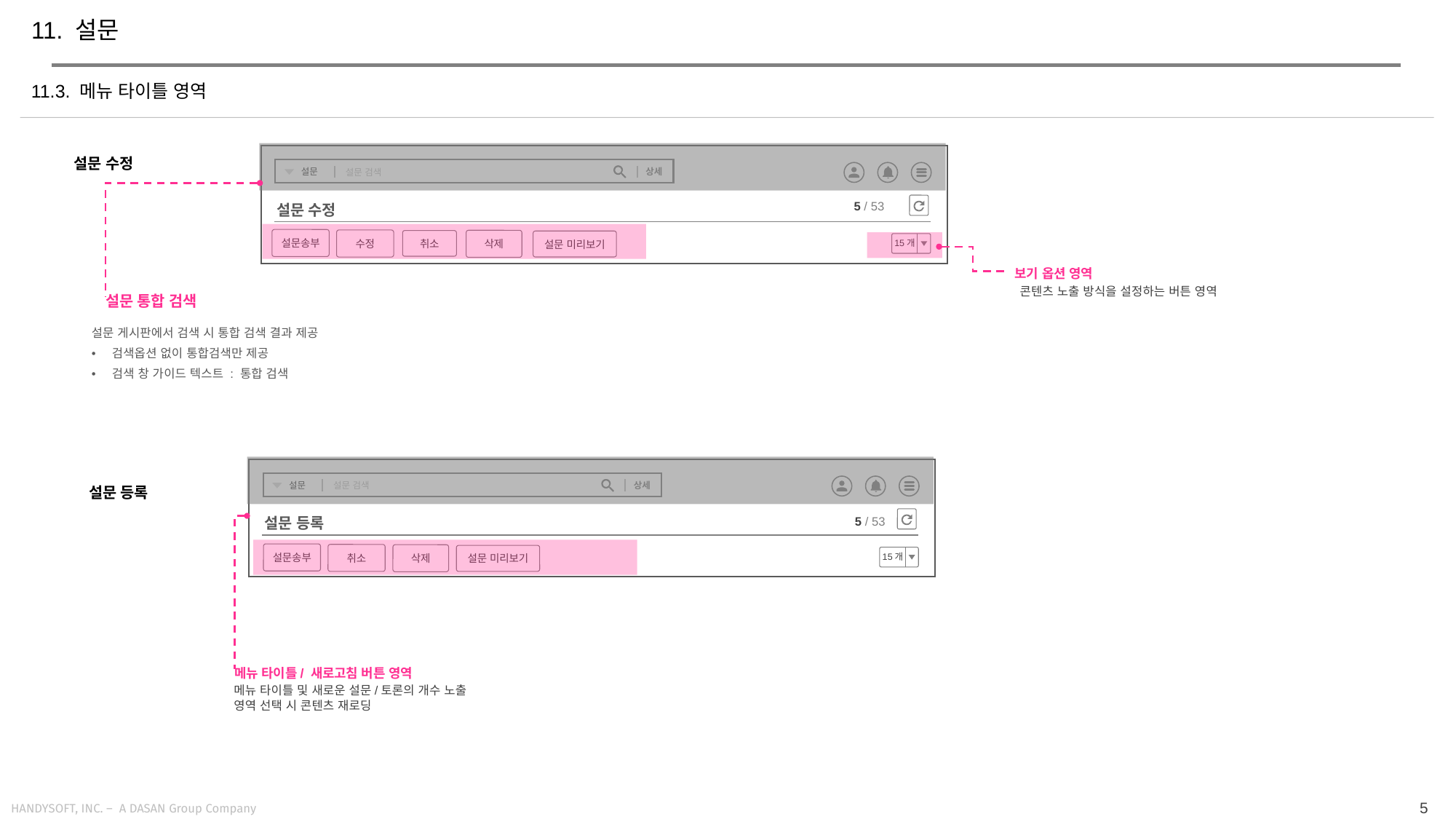

# 11. 설문
11.3. 메뉴 타이틀 영역

설문 수정

설문
상세
설문 검색

5 / 53
설문 수정

설문송부
수정
삭제

취소
설문 미리보기

 15개

보기 옵션 영역
설문 통합 검색
콘텐츠 노출 방식을 설정하는 버튼 영역
설문 게시판에서 검색 시 통합 검색 결과 제공
검색옵션 없이 통합검색만 제공
검색 창 가이드 텍스트 : 통합 검색

설문
상세
설문 검색

설문 등록

5 / 53
설문 등록

설문송부
취소
삭제
설문 미리보기

 15개

메뉴 타이틀/ 새로고침 버튼 영역
메뉴 타이틀 및 새로운 설문/토론의 개수 노출 영역 선택 시 콘텐츠 재로딩